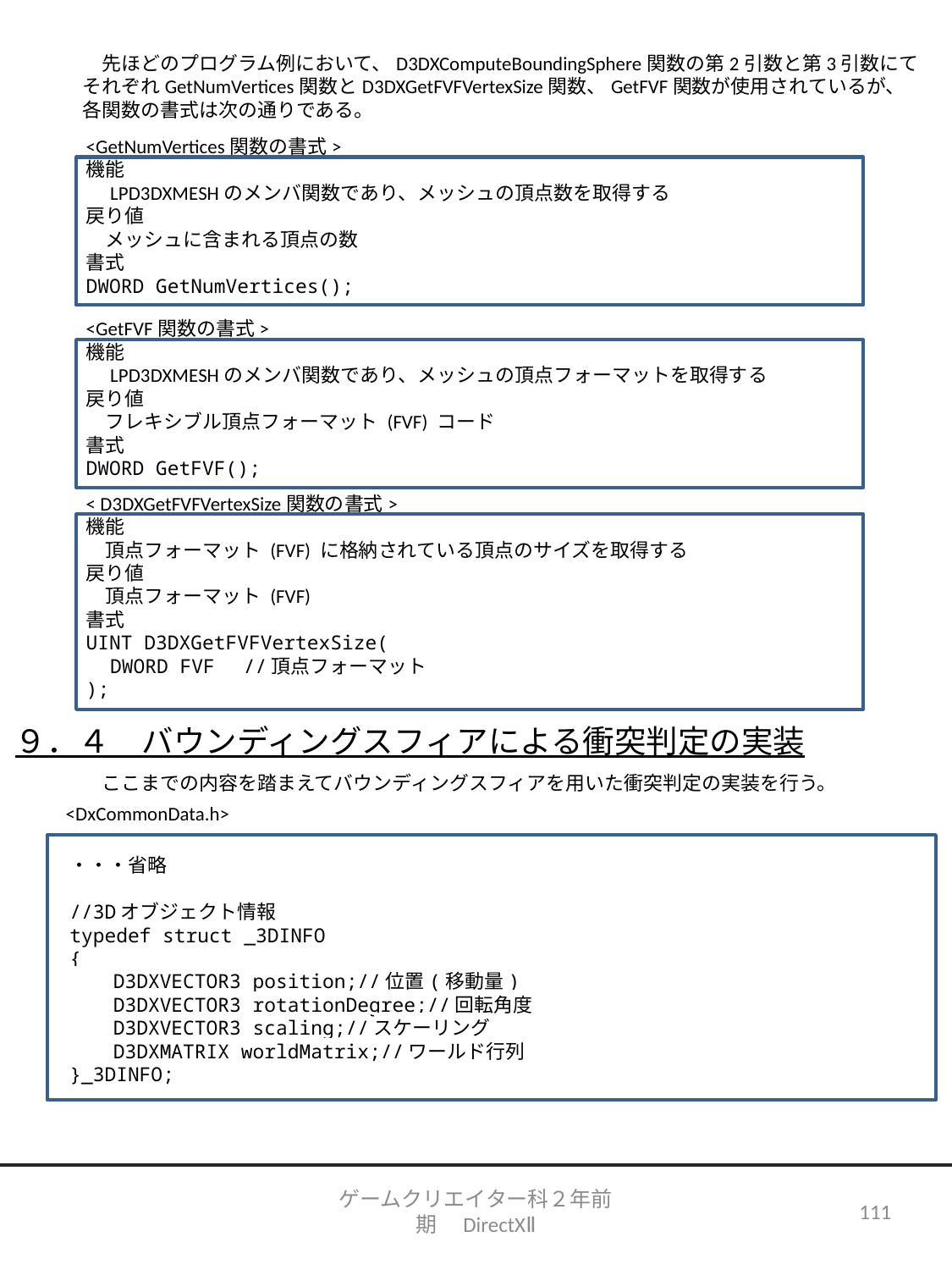

先ほどのプログラム例において、D3DXComputeBoundingSphere関数の第2引数と第3引数にて
それぞれGetNumVertices関数とD3DXGetFVFVertexSize関数、GetFVF関数が使用されているが、
各関数の書式は次の通りである。
<GetNumVertices関数の書式>
機能
　LPD3DXMESHのメンバ関数であり、メッシュの頂点数を取得する
戻り値
　メッシュに含まれる頂点の数
書式
DWORD GetNumVertices();

<GetFVF関数の書式>
機能
　LPD3DXMESHのメンバ関数であり、メッシュの頂点フォーマットを取得する
戻り値
　フレキシブル頂点フォーマット (FVF) コード
書式
DWORD GetFVF();

< D3DXGetFVFVertexSize関数の書式>
機能
　頂点フォーマット (FVF) に格納されている頂点のサイズを取得する
戻り値
　頂点フォーマット (FVF)
書式
UINT D3DXGetFVFVertexSize(
　DWORD FVF　//頂点フォーマット
);

９．４　バウンディングスフィアによる衝突判定の実装
　ここまでの内容を踏まえてバウンディングスフィアを用いた衝突判定の実装を行う。
<DxCommonData.h>

・・・省略

//3Dオブジェクト情報
typedef struct _3DINFO
{
　　D3DXVECTOR3 position;//位置(移動量)
　　D3DXVECTOR3 rotationDegree;//回転角度
　　D3DXVECTOR3 scaling;//スケーリング
　　D3DXMATRIX worldMatrix;//ワールド行列
}_3DINFO;
ゲームクリエイター科２年前期　DirectXⅡ
111